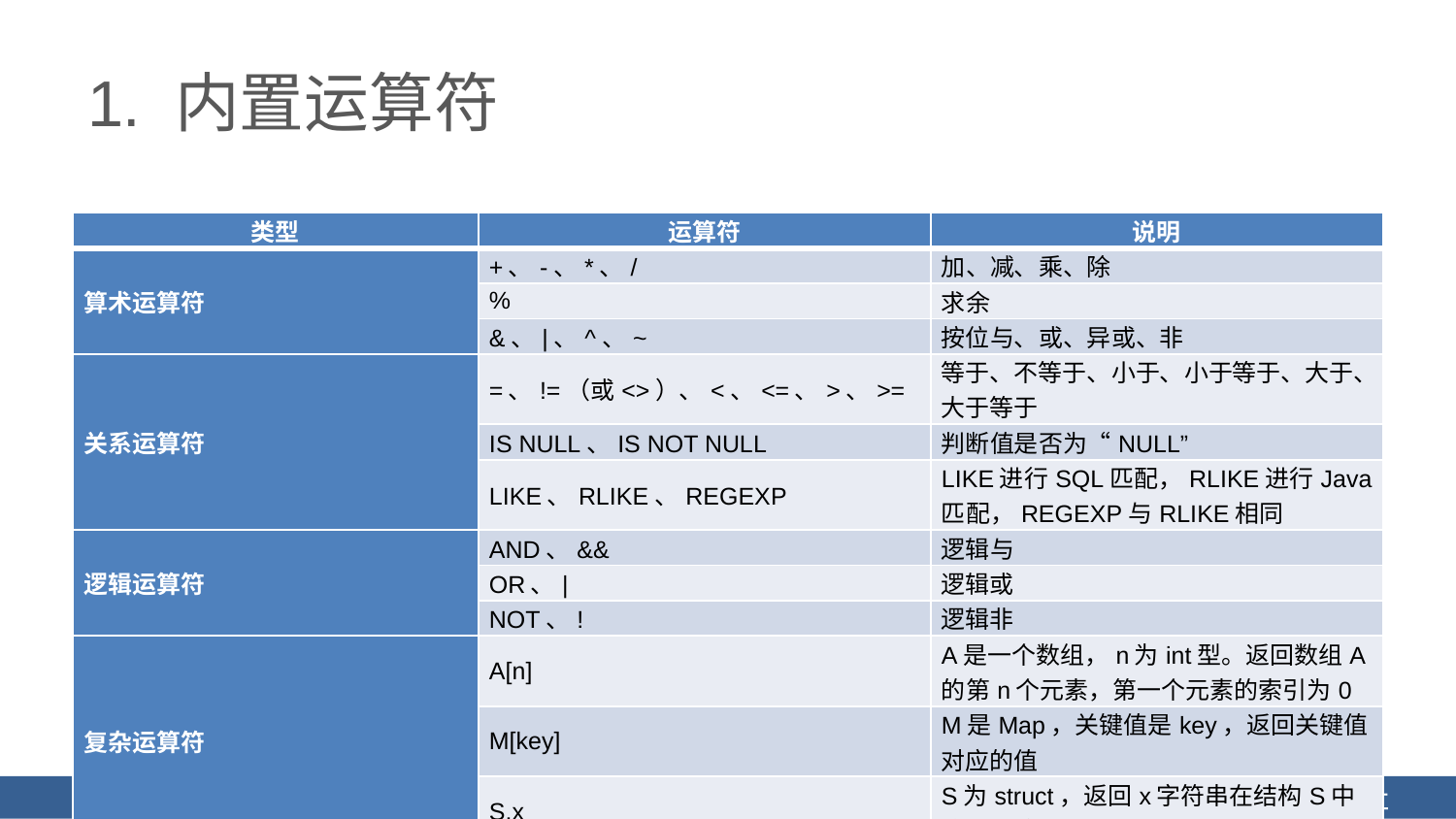

# 1. 内置运算符
| 类型 | 运算符 | 说明 |
| --- | --- | --- |
| 算术运算符 | +、-、\*、/ | 加、减、乘、除 |
|  | % | 求余 |
|  | &、|、^、~ | 按位与、或、异或、非 |
| 关系运算符 | =、!=（或<>）、<、<=、>、>= | 等于、不等于、小于、小于等于、大于、大于等于 |
|  | IS NULL、IS NOT NULL | 判断值是否为“NULL” |
|  | LIKE、RLIKE、REGEXP | LIKE进行SQL匹配，RLIKE进行Java匹配，REGEXP与RLIKE相同 |
| 逻辑运算符 | AND、&& | 逻辑与 |
|  | OR、| | 逻辑或 |
|  | NOT、! | 逻辑非 |
| 复杂运算符 | A[n] | A是一个数组，n为int型。返回数组A的第n个元素，第一个元素的索引为0 |
|  | M[key] | M是Map，关键值是key，返回关键值对应的值 |
|  | S.x | S为struct，返回x字符串在结构S中的存储位置 |